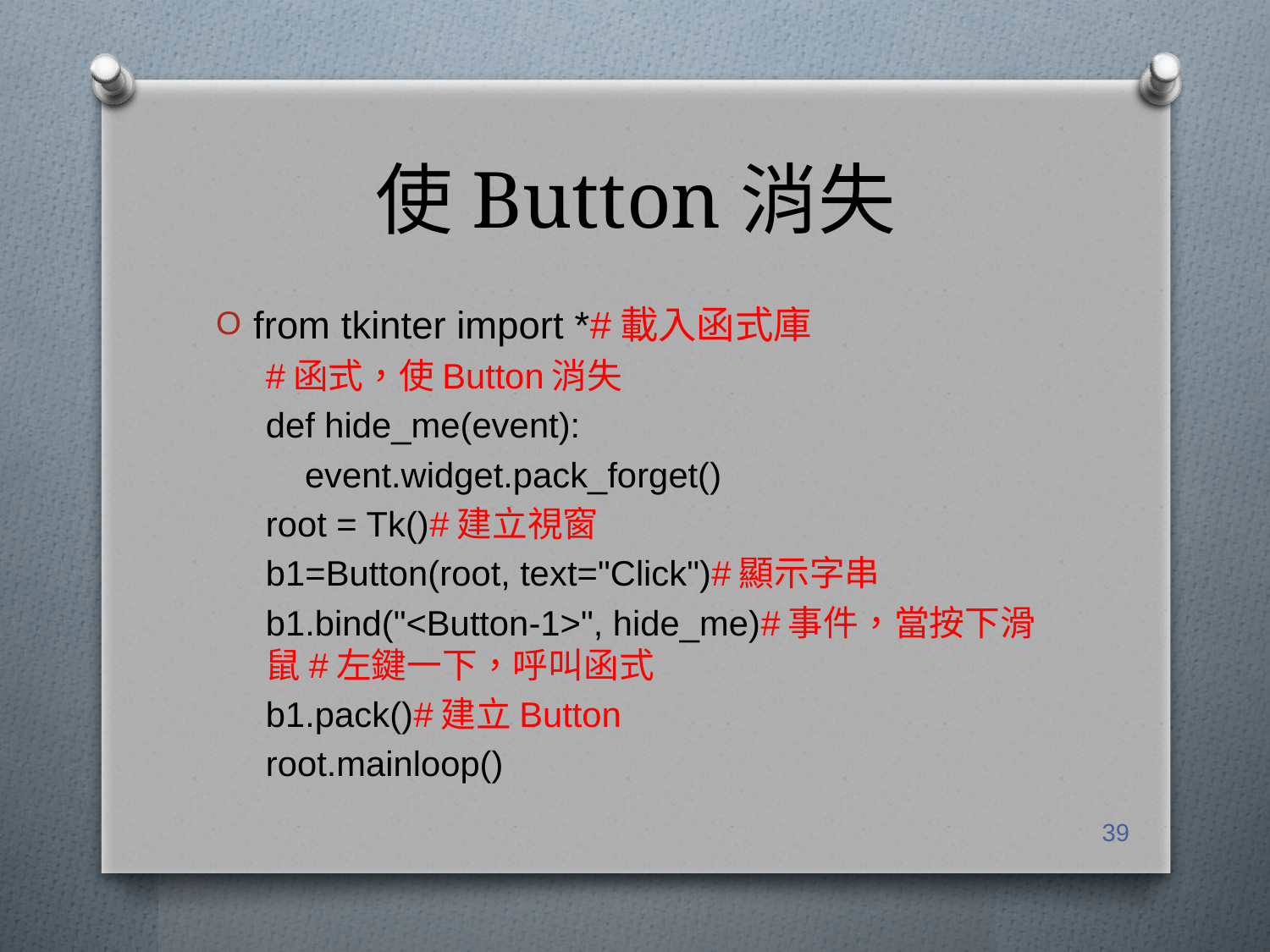

# 使Button消失
from tkinter import *#載入函式庫
#函式，使Button消失
def hide_me(event):
    event.widget.pack_forget()
root = Tk()#建立視窗
b1=Button(root, text="Click")#顯示字串
b1.bind("<Button-1>", hide_me)#事件，當按下滑鼠#左鍵一下，呼叫函式
b1.pack()#建立Button
root.mainloop()
39